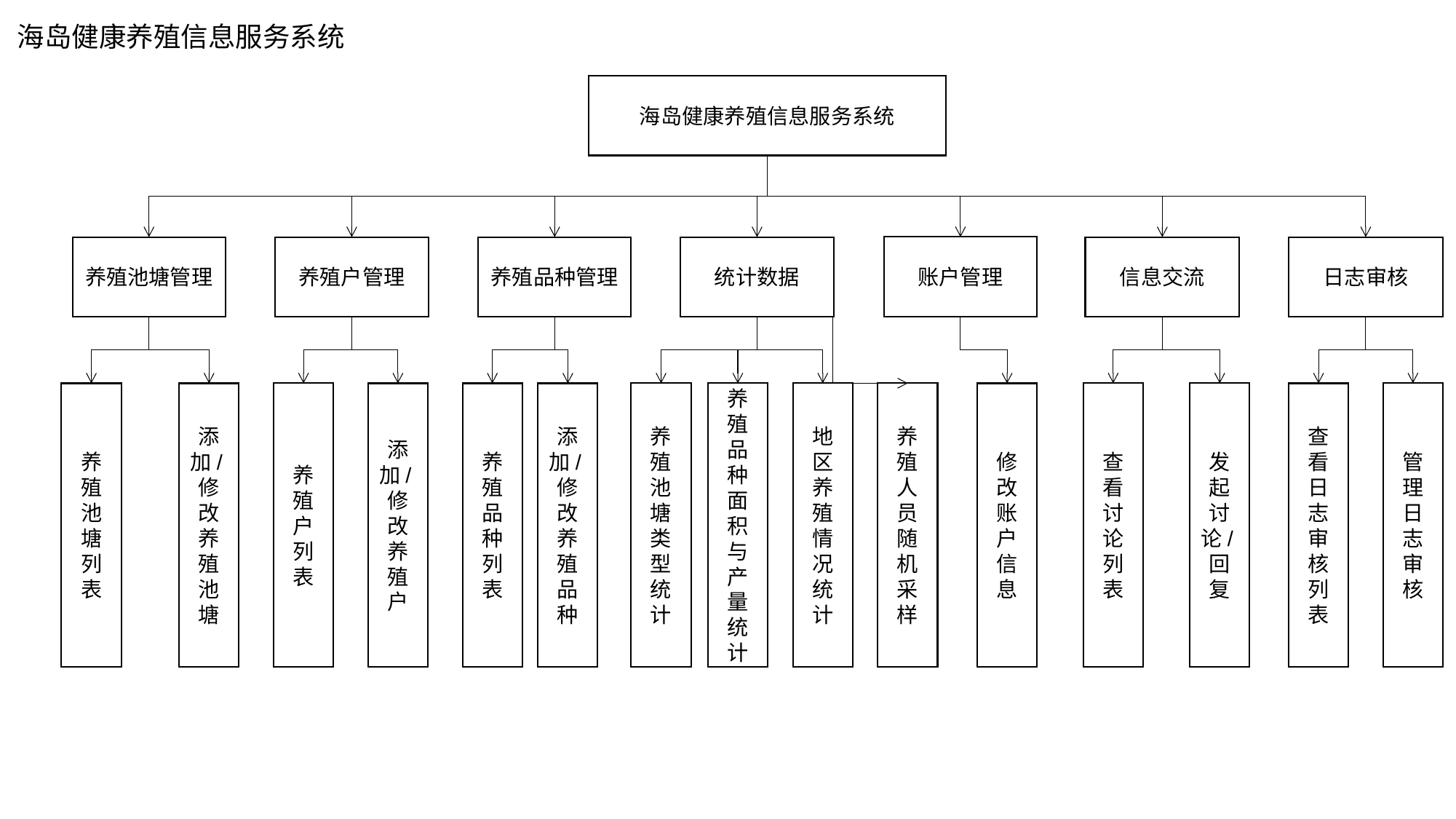

海岛健康养殖信息服务系统
海岛健康养殖信息服务系统
账户管理
养殖池塘管理
养殖户管理
养殖品种管理
统计数据
信息交流
日志审核
管理日志审核
养殖户列表
养殖池塘类型统计
养殖品种面积与产量统计
地区养殖情况统计
养殖人员随机采样
查看讨论列表
发起讨论/回复
养殖池塘列表
添加/修改养殖池塘
添加/修改养殖户
养殖品种列表
添加/修改养殖品种
修改账户信息
查看日志审核列表